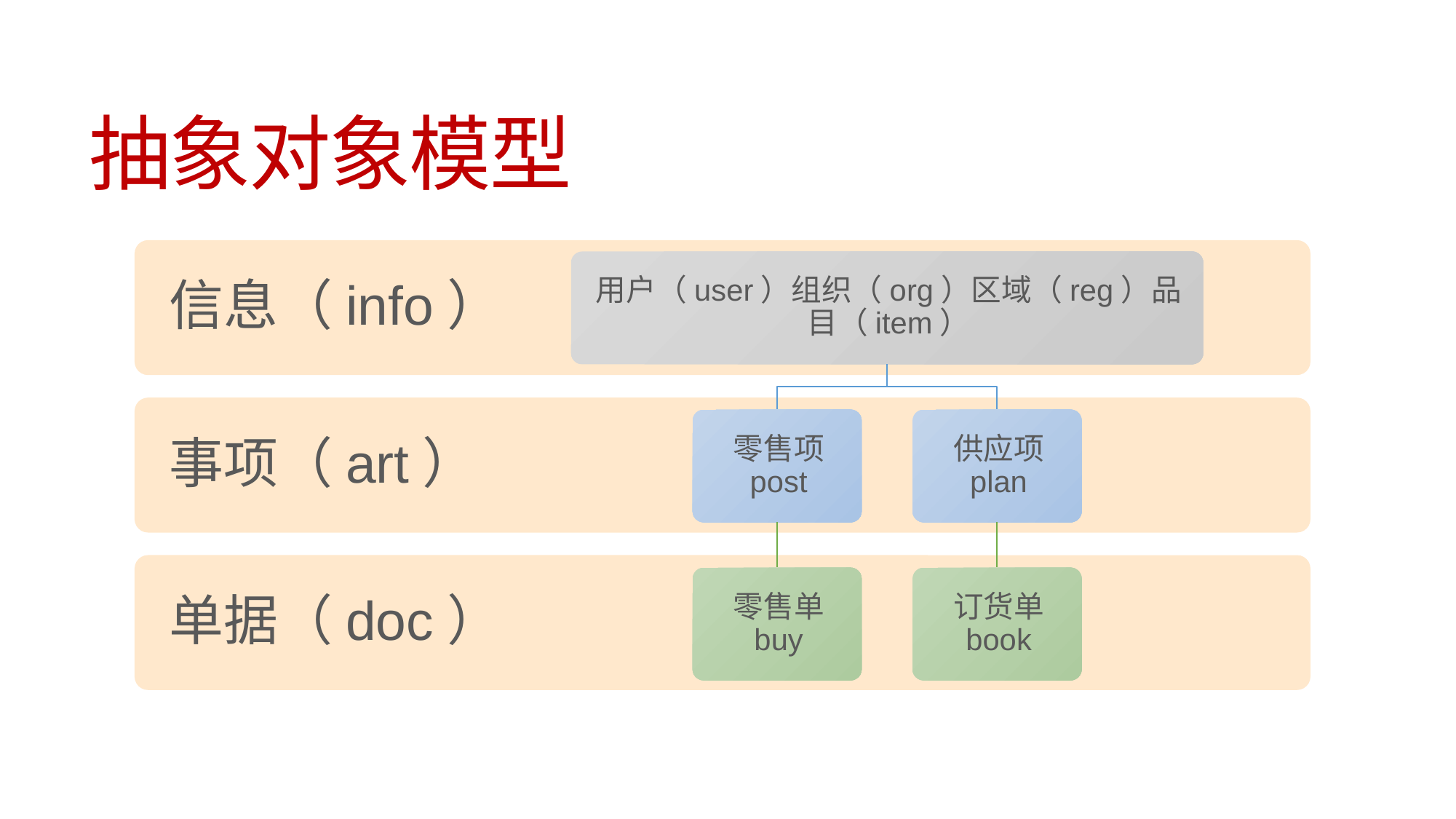

# 抽象对象模型
单据（doc）
事项（art）
信息（info）
用户（user）组织（org）区域（reg）品目（item）
零售项
post
零售单
buy
供应项
plan
订货单
book